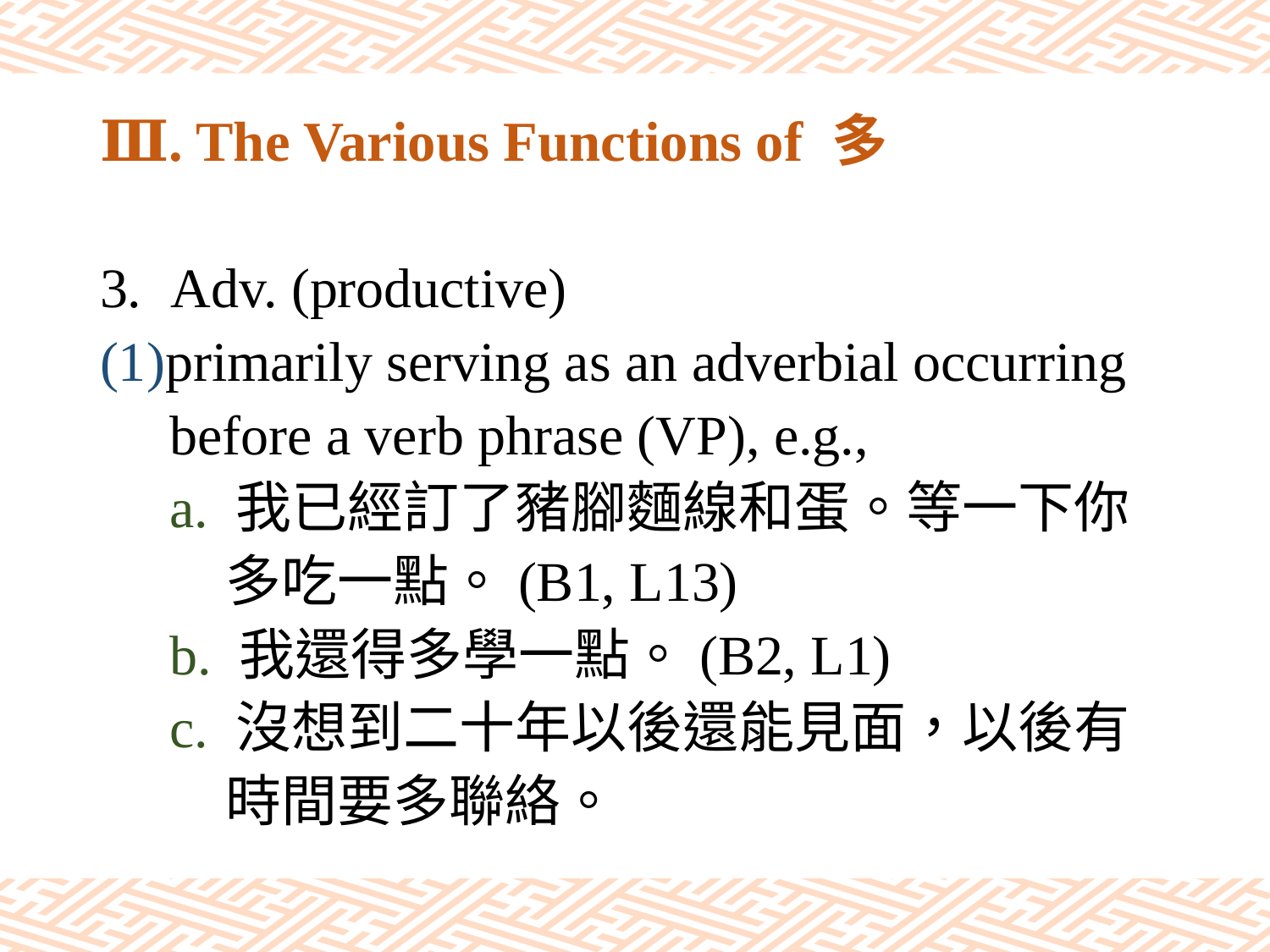

# Ⅲ. The Various Functions of 多
Adv. (productive)
(1)primarily serving as an adverbial occurring
     before a verb phrase (VP), e.g.,
     a. 我已經訂了豬腳麵線和蛋。等一下你
         多吃一點。(B1, L13)
     b. 我還得多學一點。(B2, L1)
     c. 沒想到二十年以後還能見面，以後有
         時間要多聯絡。